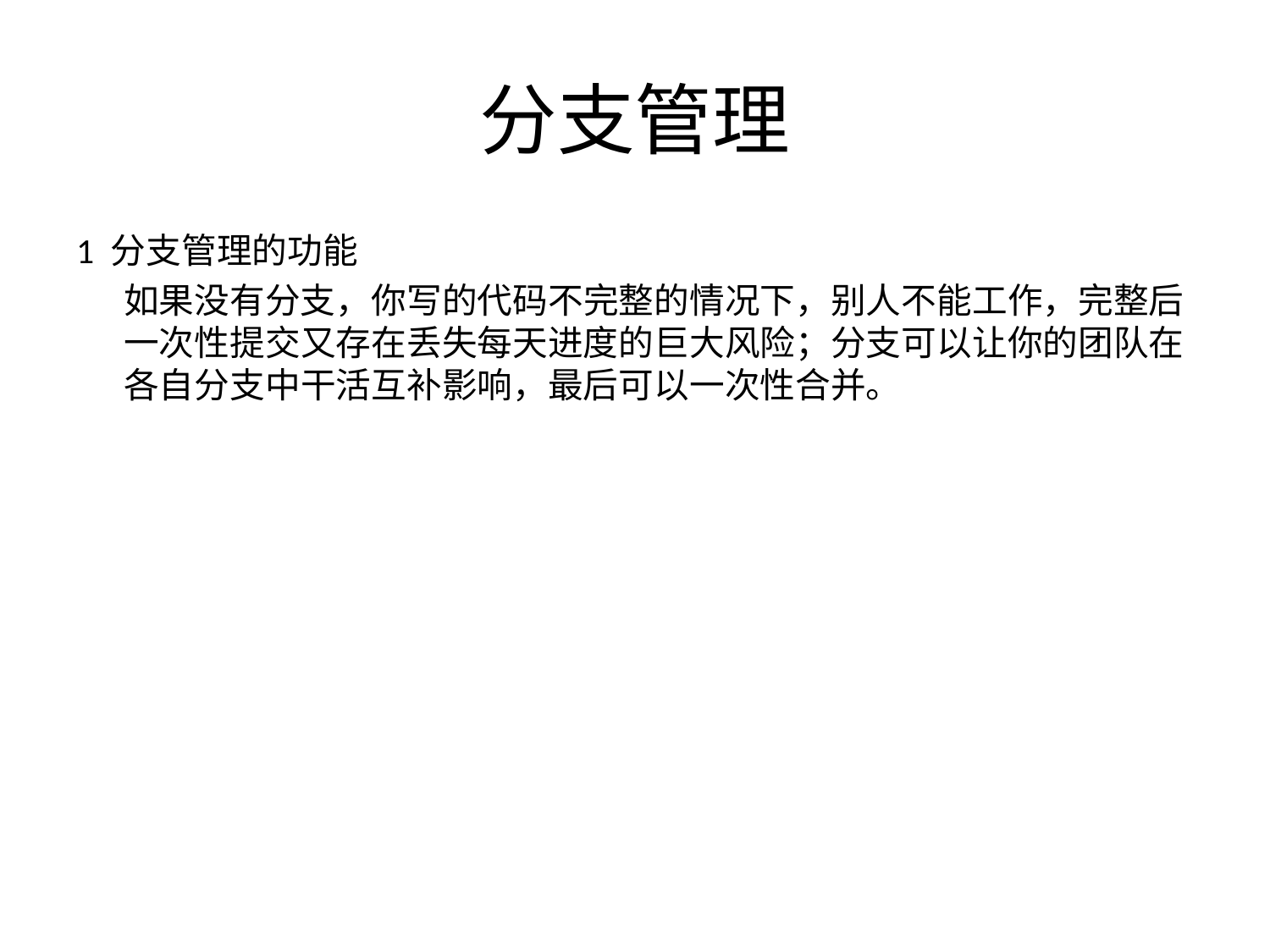

# 分支管理
1 分支管理的功能
 	如果没有分支，你写的代码不完整的情况下，别人不能工作，完整后一次性提交又存在丢失每天进度的巨大风险；分支可以让你的团队在各自分支中干活互补影响，最后可以一次性合并。